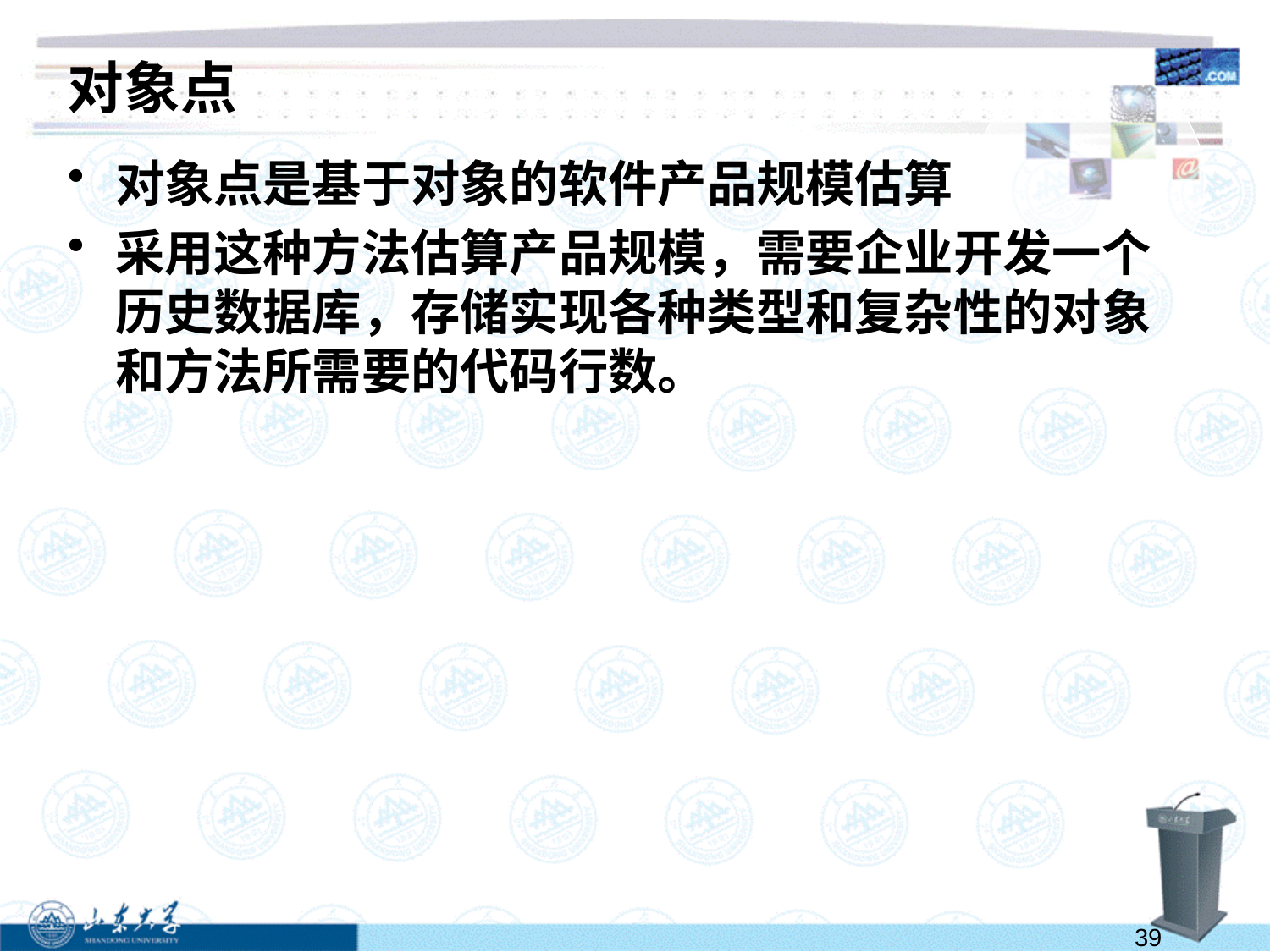

# 对象点
对象点是基于对象的软件产品规模估算
采用这种方法估算产品规模，需要企业开发一个历史数据库，存储实现各种类型和复杂性的对象和方法所需要的代码行数。
39